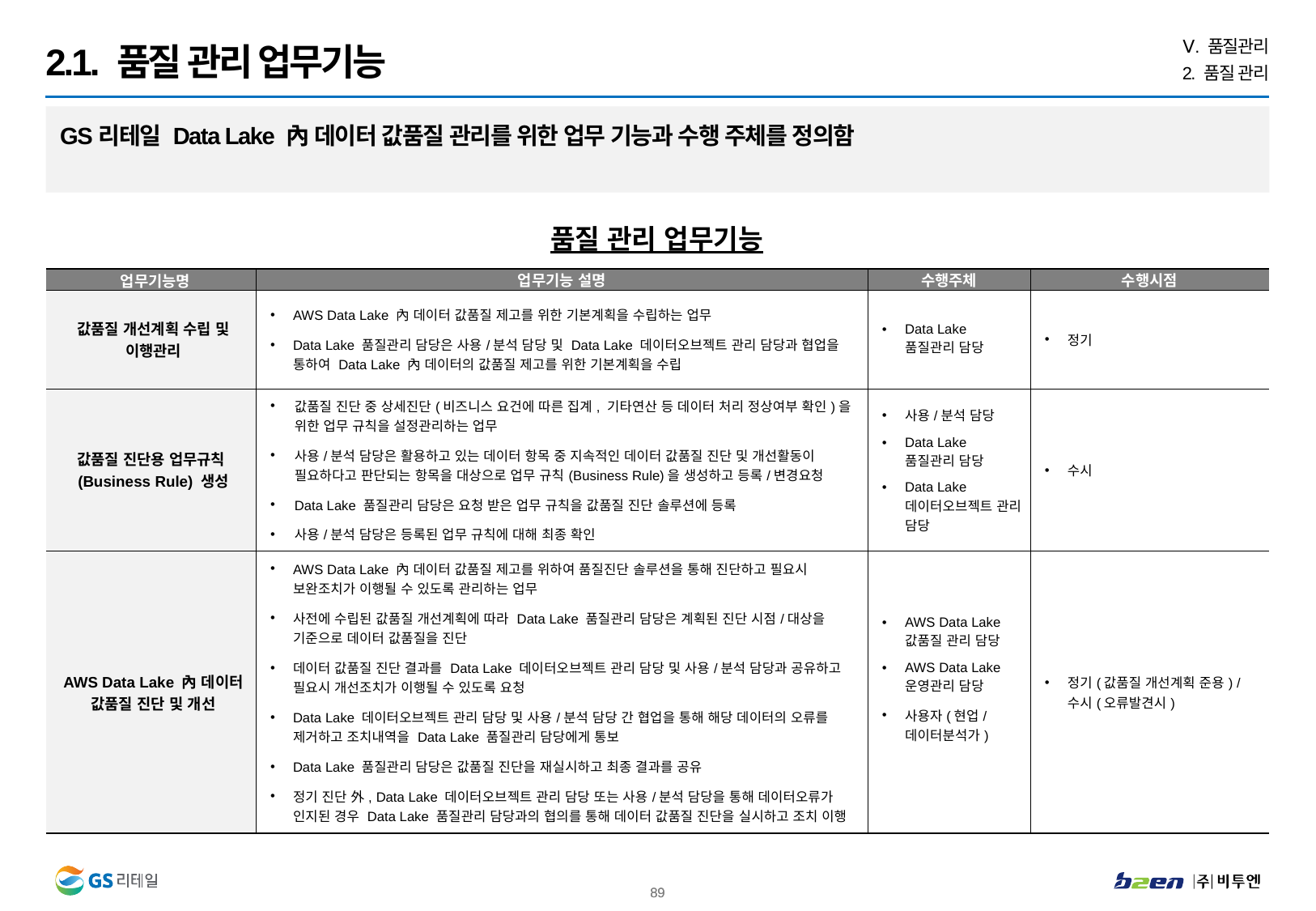

Ⅴ. 품질관리
2. 품질 관리
2.1. 품질 관리 업무기능
GS리테일 Data Lake 內 데이터 값품질 관리를 위한 업무 기능과 수행 주체를 정의함
품질 관리 업무기능
| 업무기능명 | 업무기능 설명 | 수행주체 | 수행시점 |
| --- | --- | --- | --- |
| 값품질 개선계획 수립 및 이행관리 | AWS Data Lake 內 데이터 값품질 제고를 위한 기본계획을 수립하는 업무 Data Lake 품질관리 담당은 사용/분석 담당 및 Data Lake 데이터오브젝트 관리 담당과 협업을 통하여 Data Lake 內 데이터의 값품질 제고를 위한 기본계획을 수립 | Data Lake 품질관리 담당 | 정기 |
| 값품질 진단용 업무규칙(Business Rule) 생성 | 값품질 진단 중 상세진단(비즈니스 요건에 따른 집계, 기타연산 등 데이터 처리 정상여부 확인)을 위한 업무 규칙을 설정관리하는 업무 사용/분석 담당은 활용하고 있는 데이터 항목 중 지속적인 데이터 값품질 진단 및 개선활동이 필요하다고 판단되는 항목을 대상으로 업무 규칙(Business Rule)을 생성하고 등록/변경요청 Data Lake 품질관리 담당은 요청 받은 업무 규칙을 값품질 진단 솔루션에 등록 사용/분석 담당은 등록된 업무 규칙에 대해 최종 확인 | 사용/분석 담당 Data Lake 품질관리 담당 Data Lake 데이터오브젝트 관리 담당 | 수시 |
| AWS Data Lake 內 데이터 값품질 진단 및 개선 | AWS Data Lake 內 데이터 값품질 제고를 위하여 품질진단 솔루션을 통해 진단하고 필요시 보완조치가 이행될 수 있도록 관리하는 업무 사전에 수립된 값품질 개선계획에 따라 Data Lake 품질관리 담당은 계획된 진단 시점/대상을 기준으로 데이터 값품질을 진단 데이터 값품질 진단 결과를 Data Lake 데이터오브젝트 관리 담당 및 사용/분석 담당과 공유하고 필요시 개선조치가 이행될 수 있도록 요청 Data Lake 데이터오브젝트 관리 담당 및 사용/분석 담당 간 협업을 통해 해당 데이터의 오류를 제거하고 조치내역을 Data Lake 품질관리 담당에게 통보 Data Lake 품질관리 담당은 값품질 진단을 재실시하고 최종 결과를 공유 정기 진단 外, Data Lake 데이터오브젝트 관리 담당 또는 사용/분석 담당을 통해 데이터오류가 인지된 경우 Data Lake 품질관리 담당과의 협의를 통해 데이터 값품질 진단을 실시하고 조치 이행 | AWS Data Lake 값품질 관리 담당 AWS Data Lake 운영관리 담당 사용자(현업/데이터분석가) | 정기(값품질 개선계획 준용) / 수시(오류발견시) |
89
89